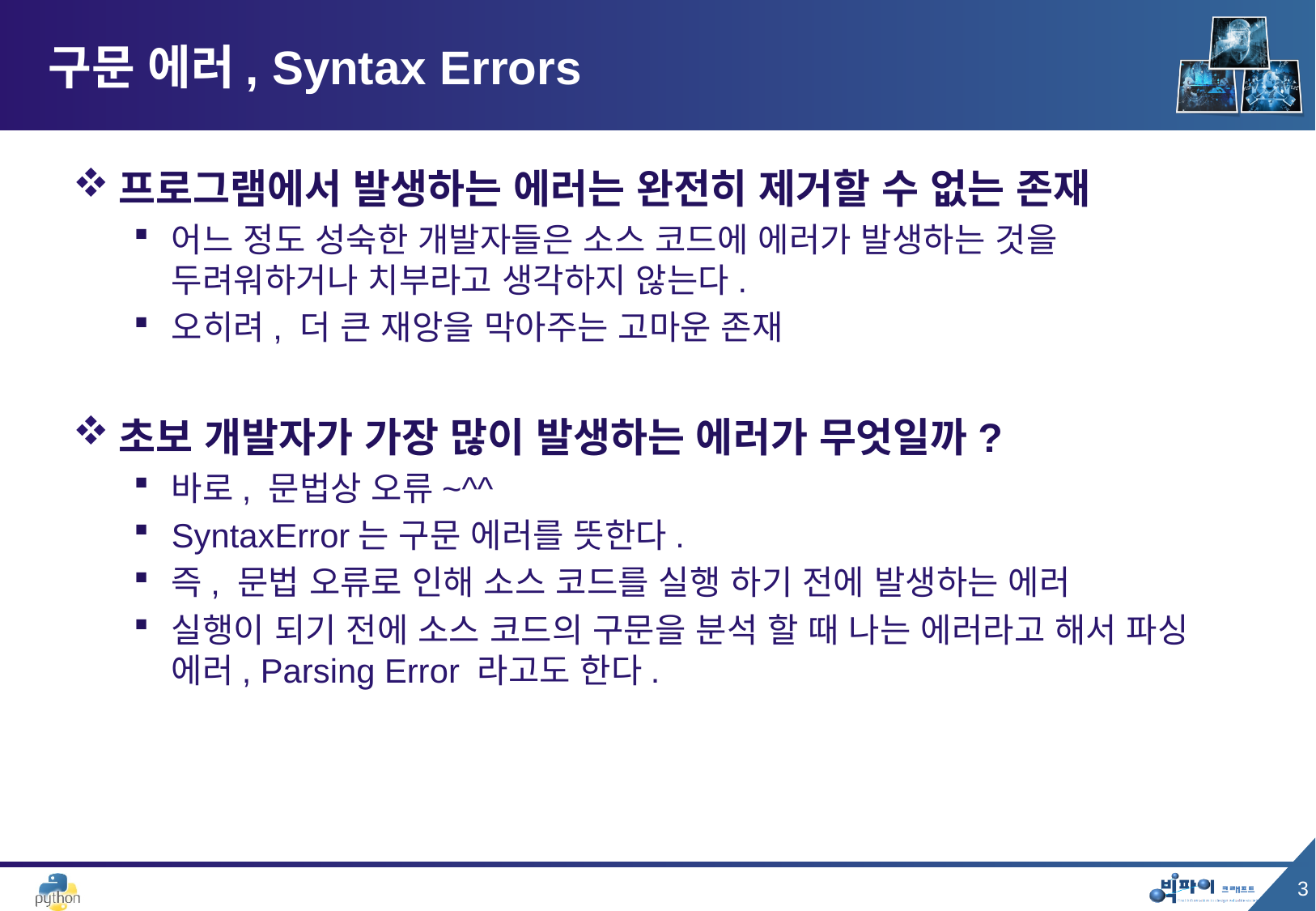

# 구문 에러, Syntax Errors
프로그램에서 발생하는 에러는 완전히 제거할 수 없는 존재
어느 정도 성숙한 개발자들은 소스 코드에 에러가 발생하는 것을 두려워하거나 치부라고 생각하지 않는다.
오히려, 더 큰 재앙을 막아주는 고마운 존재

초보 개발자가 가장 많이 발생하는 에러가 무엇일까?
바로, 문법상 오류~^^
SyntaxError는 구문 에러를 뜻한다.
즉, 문법 오류로 인해 소스 코드를 실행 하기 전에 발생하는 에러
실행이 되기 전에 소스 코드의 구문을 분석 할 때 나는 에러라고 해서 파싱 에러, Parsing Error 라고도 한다.